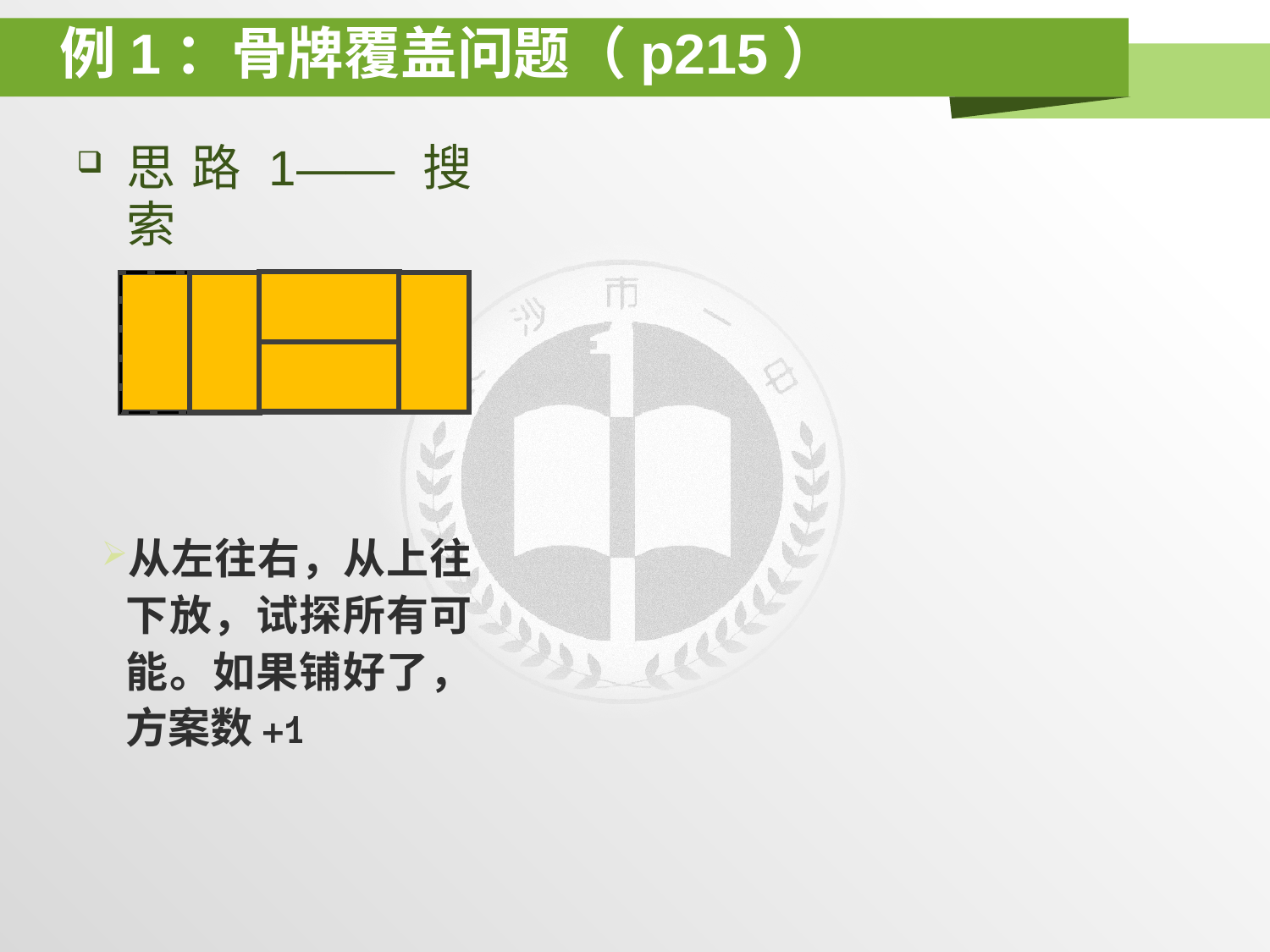

# 例1：骨牌覆盖问题（p215）
思路1——搜索

从左往右，从上往下放，试探所有可能。如果铺好了，方案数+1